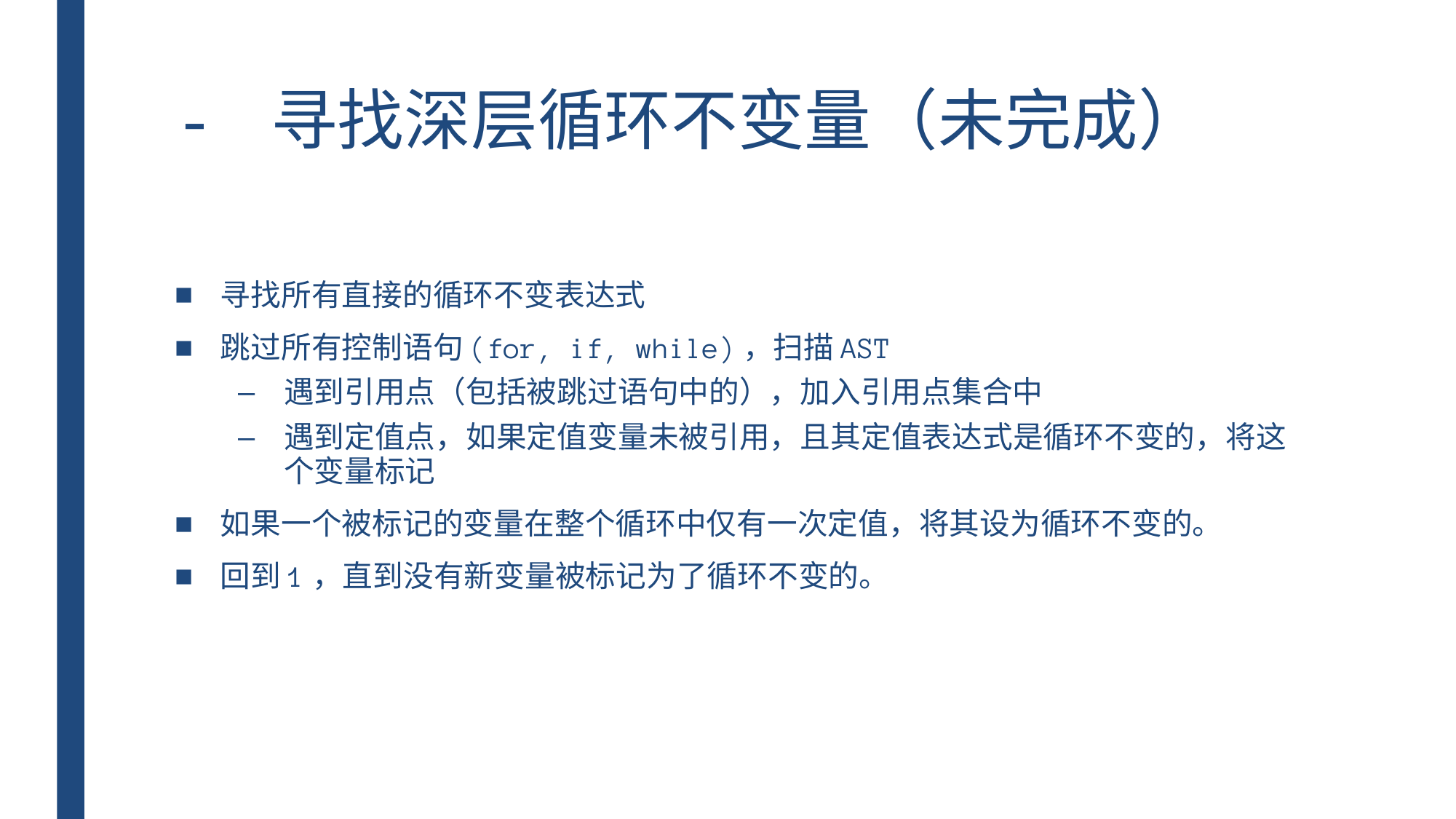

# - 寻找深层循环不变量（未完成）
寻找所有直接的循环不变表达式
跳过所有控制语句(for, if, while)，扫描AST
遇到引用点（包括被跳过语句中的），加入引用点集合中
遇到定值点，如果定值变量未被引用，且其定值表达式是循环不变的，将这个变量标记
如果一个被标记的变量在整个循环中仅有一次定值，将其设为循环不变的。
回到1，直到没有新变量被标记为了循环不变的。